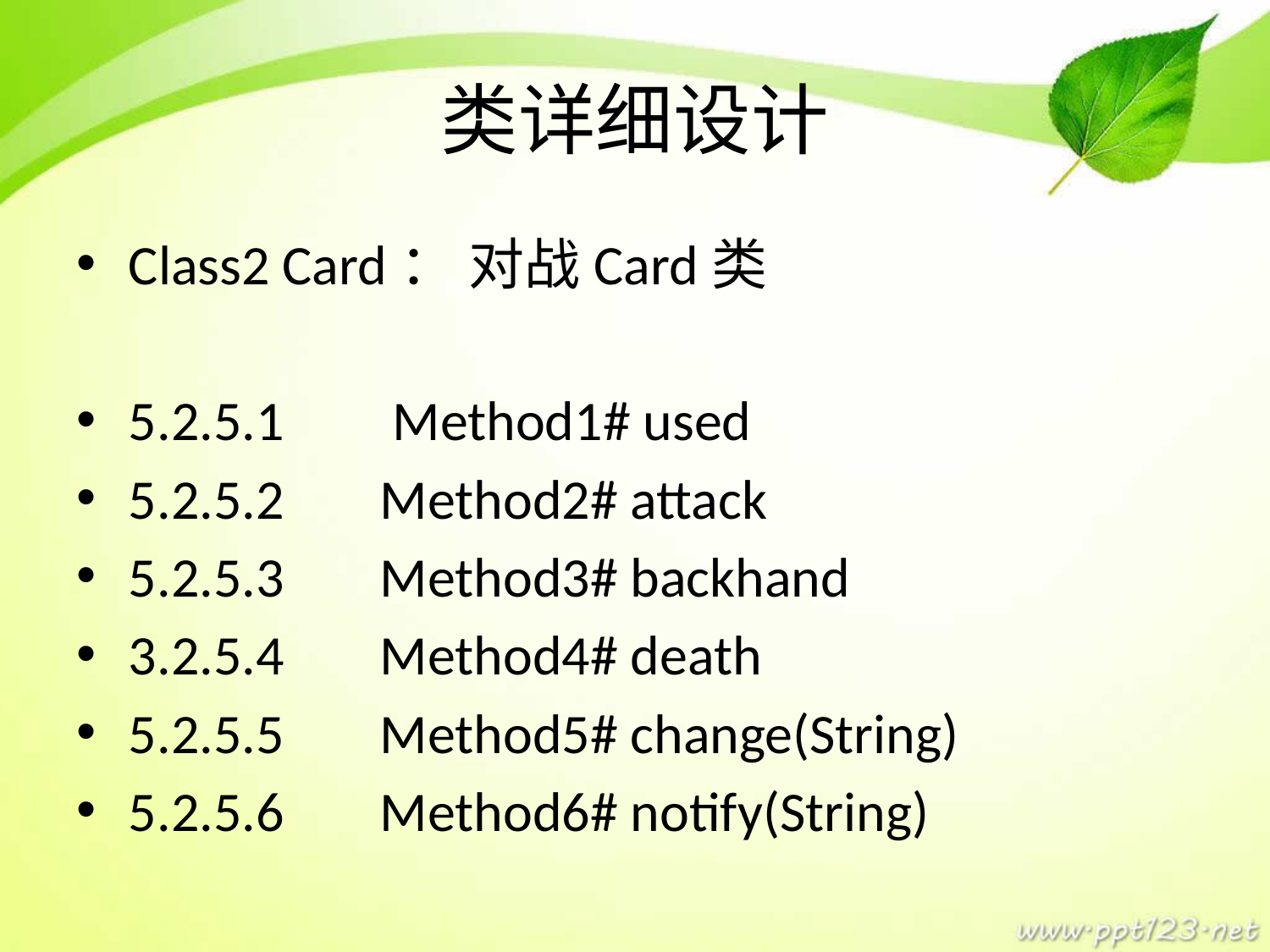

# 类详细设计
Class2 Card： 对战Card类

5.2.5.1	 Method1# used
5.2.5.2 	Method2# attack
5.2.5.3	Method3# backhand
3.2.5.4 	Method4# death
5.2.5.5 	Method5# change(String)
5.2.5.6 	Method6# notify(String)